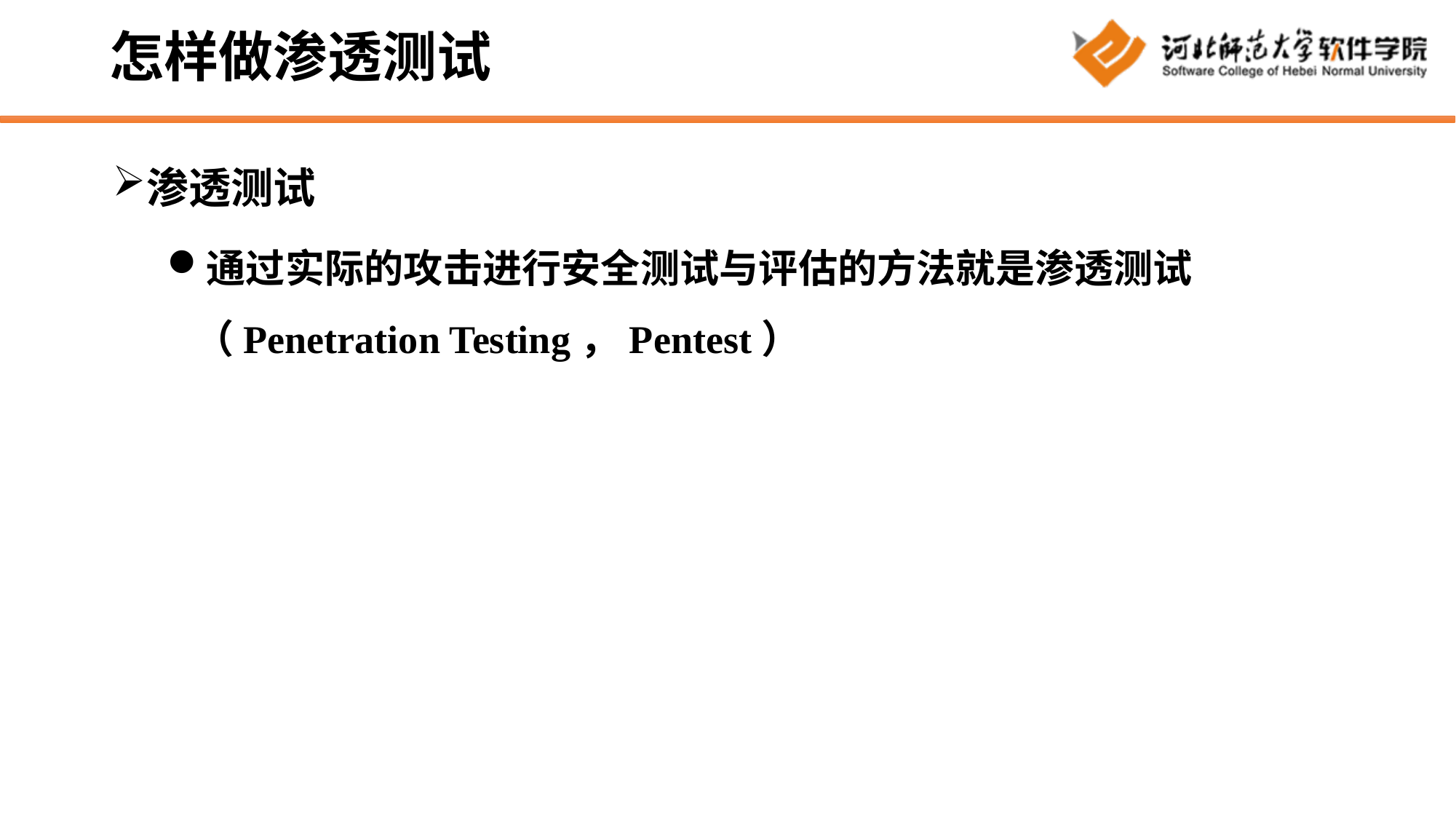

# 怎样做渗透测试
渗透测试
通过实际的攻击进行安全测试与评估的方法就是渗透测试（Penetration Testing，Pentest）